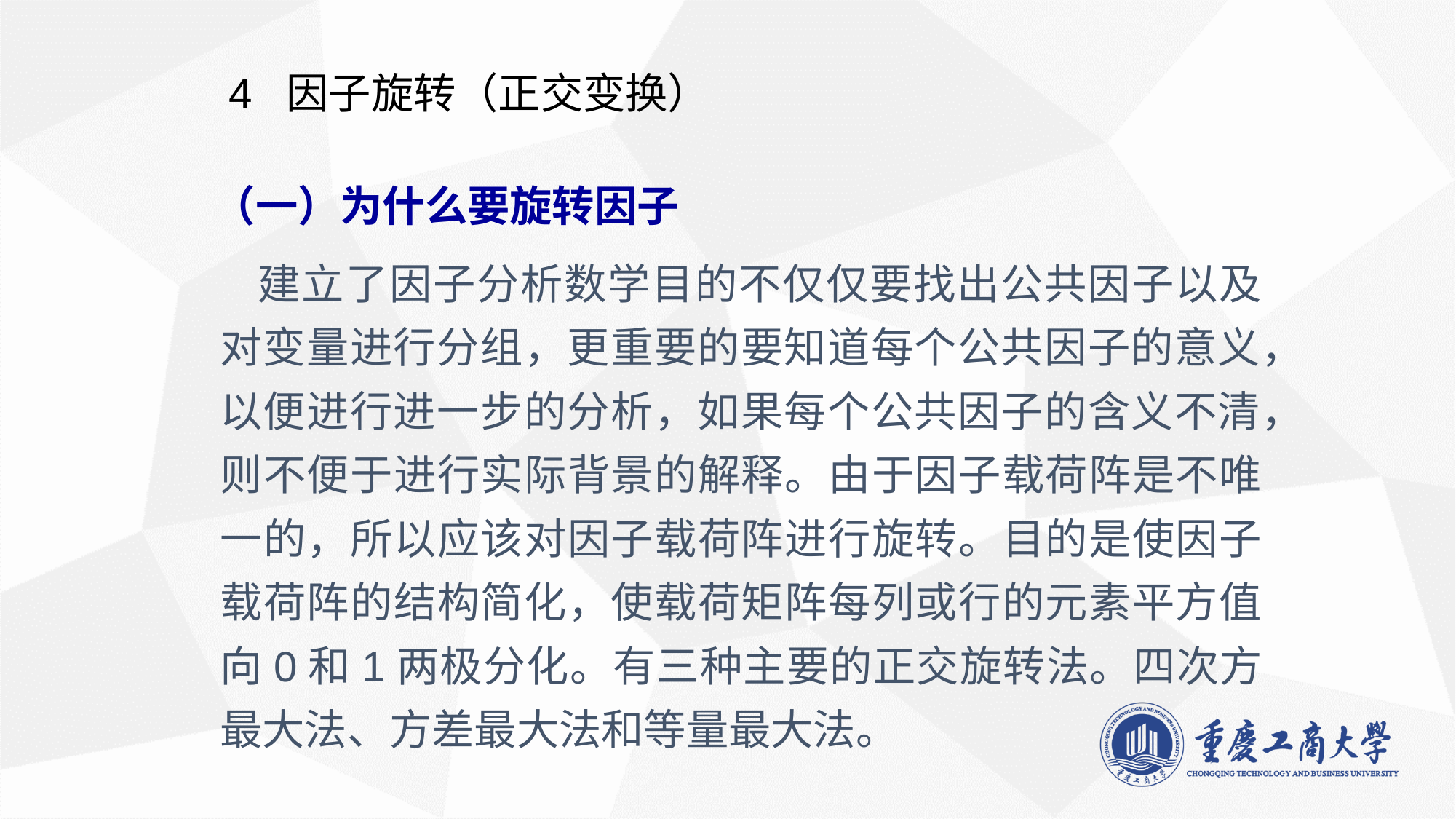

# 4  因子旋转（正交变换）
（一）为什么要旋转因子
     建立了因子分析数学目的不仅仅要找出公共因子以及对变量进行分组，更重要的要知道每个公共因子的意义，以便进行进一步的分析，如果每个公共因子的含义不清，则不便于进行实际背景的解释。由于因子载荷阵是不唯一的，所以应该对因子载荷阵进行旋转。目的是使因子载荷阵的结构简化，使载荷矩阵每列或行的元素平方值向0和1两极分化。有三种主要的正交旋转法。四次方最大法、方差最大法和等量最大法。